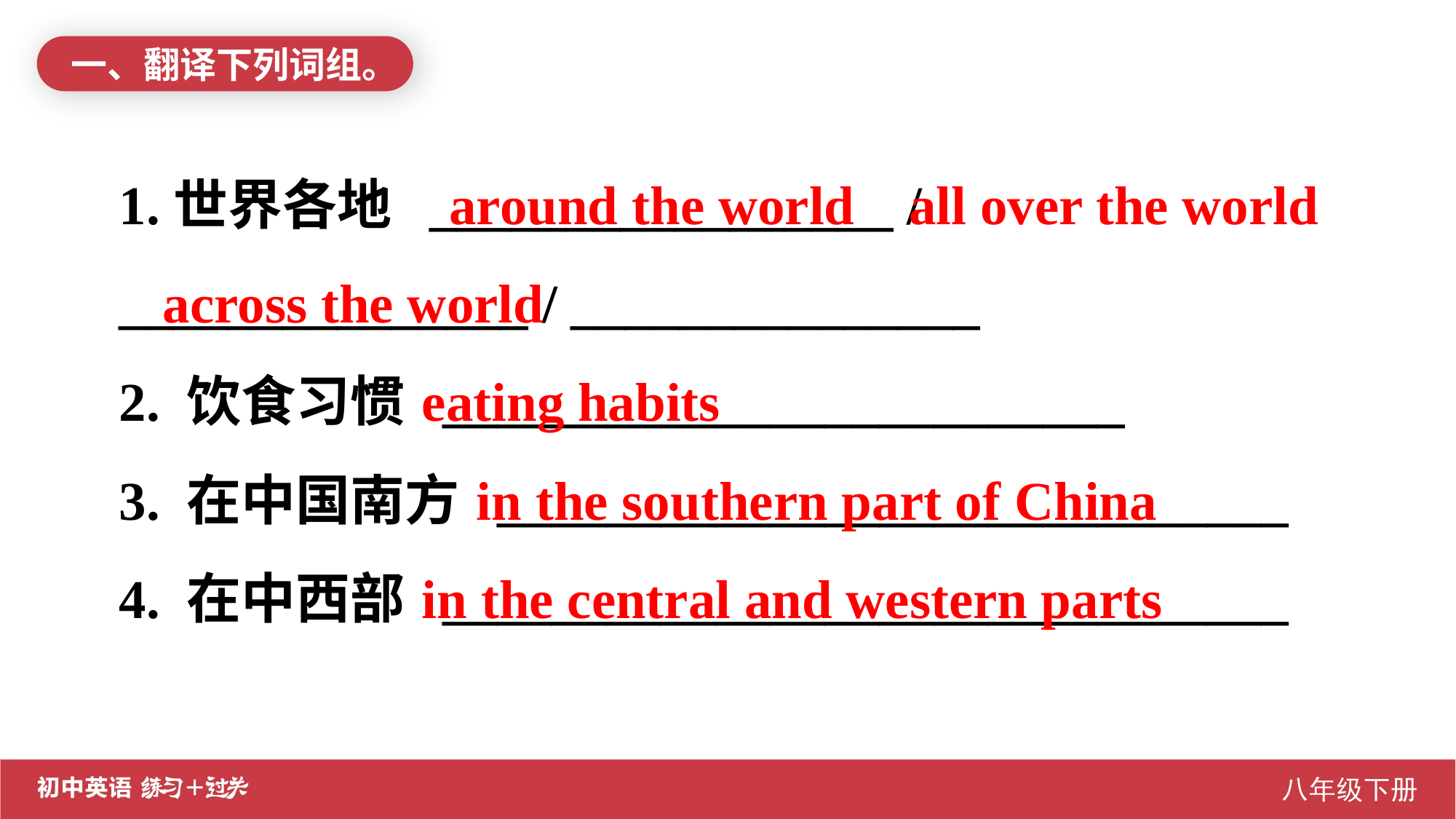

一、翻译下列词组。
1.世界各地  _________________ / _______________ / _______________
2. 饮食习惯  _________________________
3. 在中国南方  _____________________________
4. 在中西部  _______________________________
                       around the world    all over the world   across the world
                     eating habits
                         in the southern part of China
                     in the central and western parts